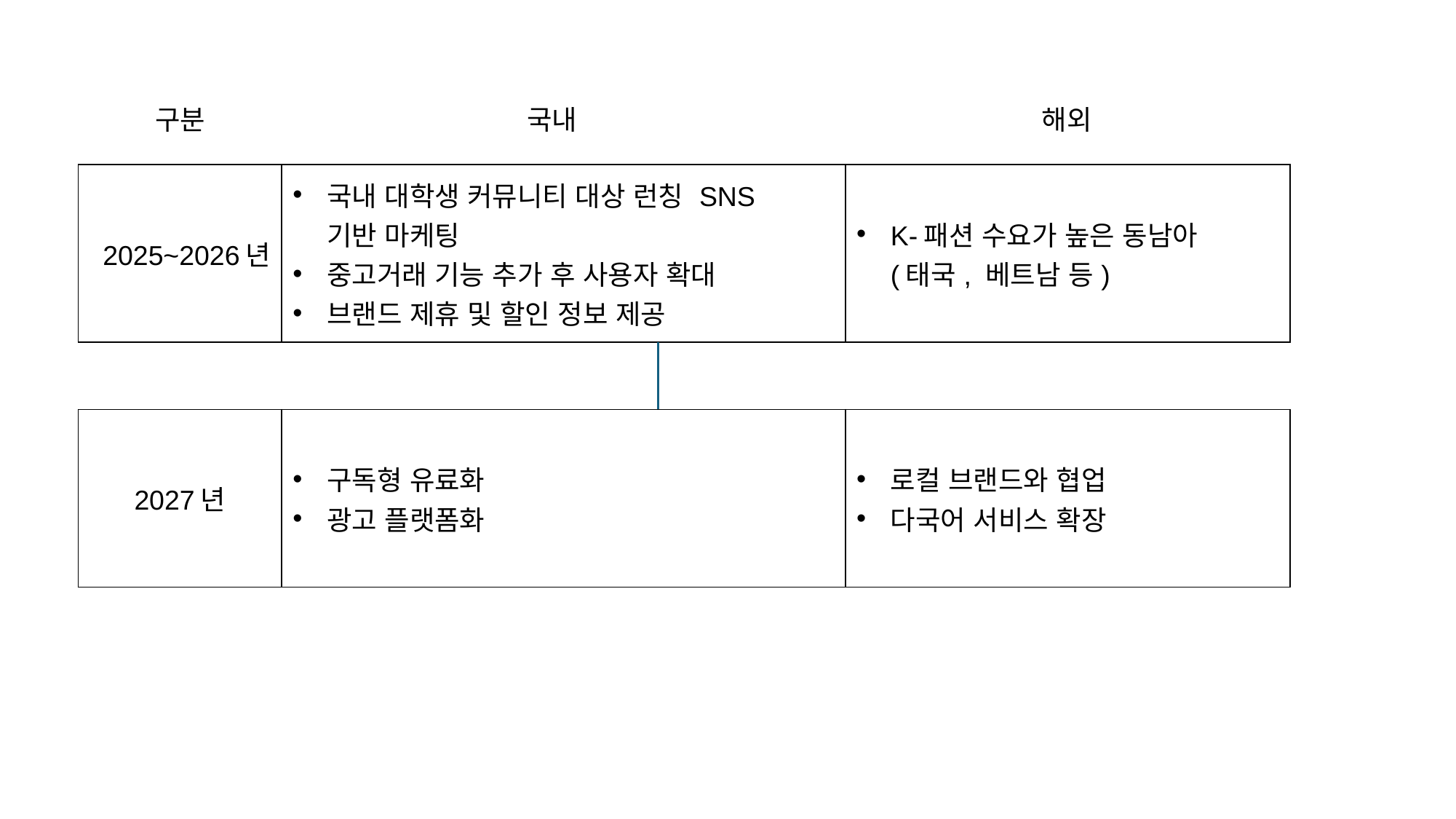

구분
국내
해외
| 2025~2026년 | 국내 대학생 커뮤니티 대상 런칭 SNS 기반 마케팅 중고거래 기능 추가 후 사용자 확대 브랜드 제휴 및 할인 정보 제공 | K-패션 수요가 높은 동남아 (태국, 베트남 등) |
| --- | --- | --- |
| 2027년 | 구독형 유료화 광고 플랫폼화 | 로컬 브랜드와 협업 다국어 서비스 확장 |
| --- | --- | --- |